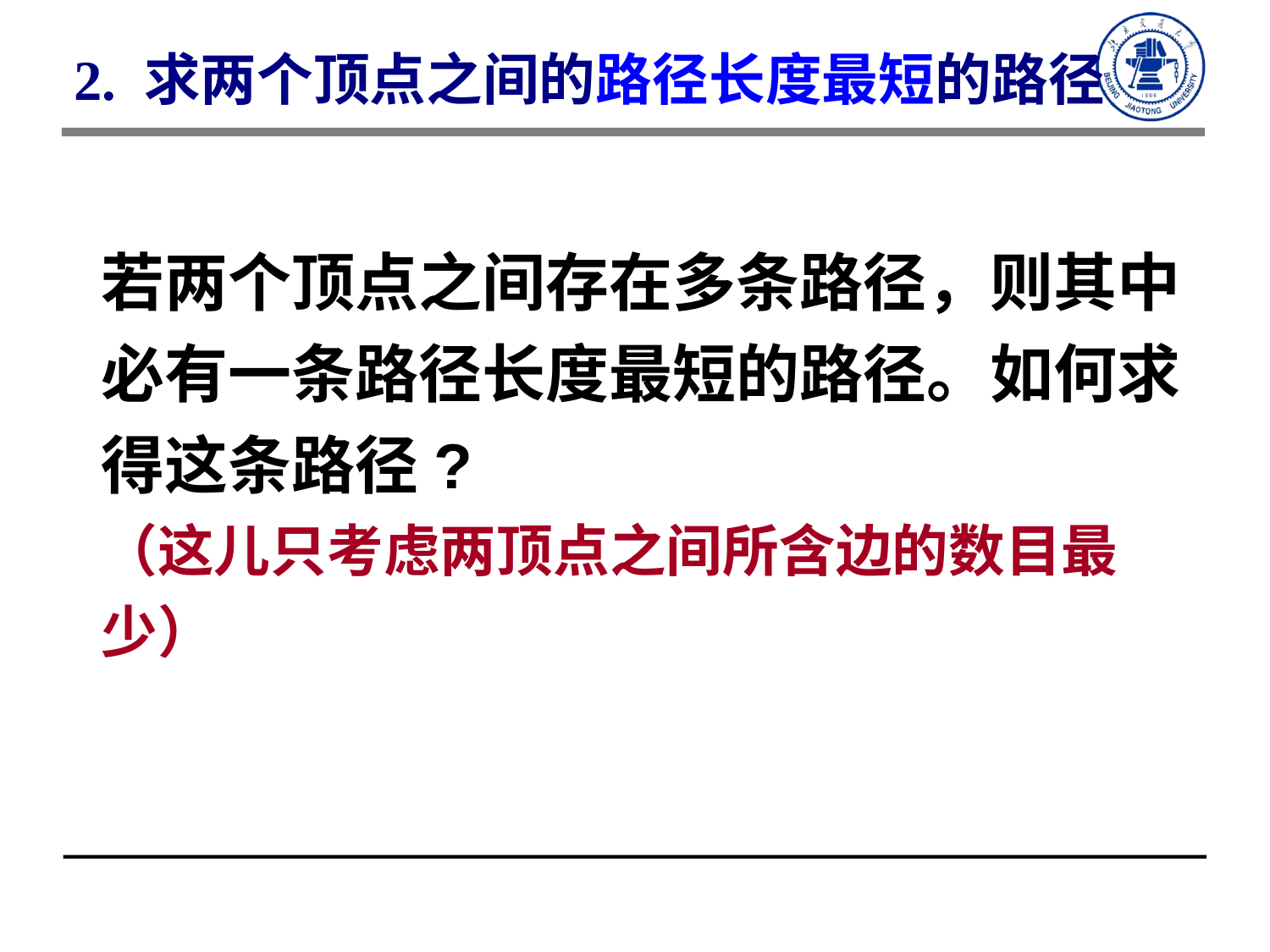

2. 求两个顶点之间的路径长度最短的路径
若两个顶点之间存在多条路径，则其中必有一条路径长度最短的路径。如何求得这条路径?
（这儿只考虑两顶点之间所含边的数目最少）